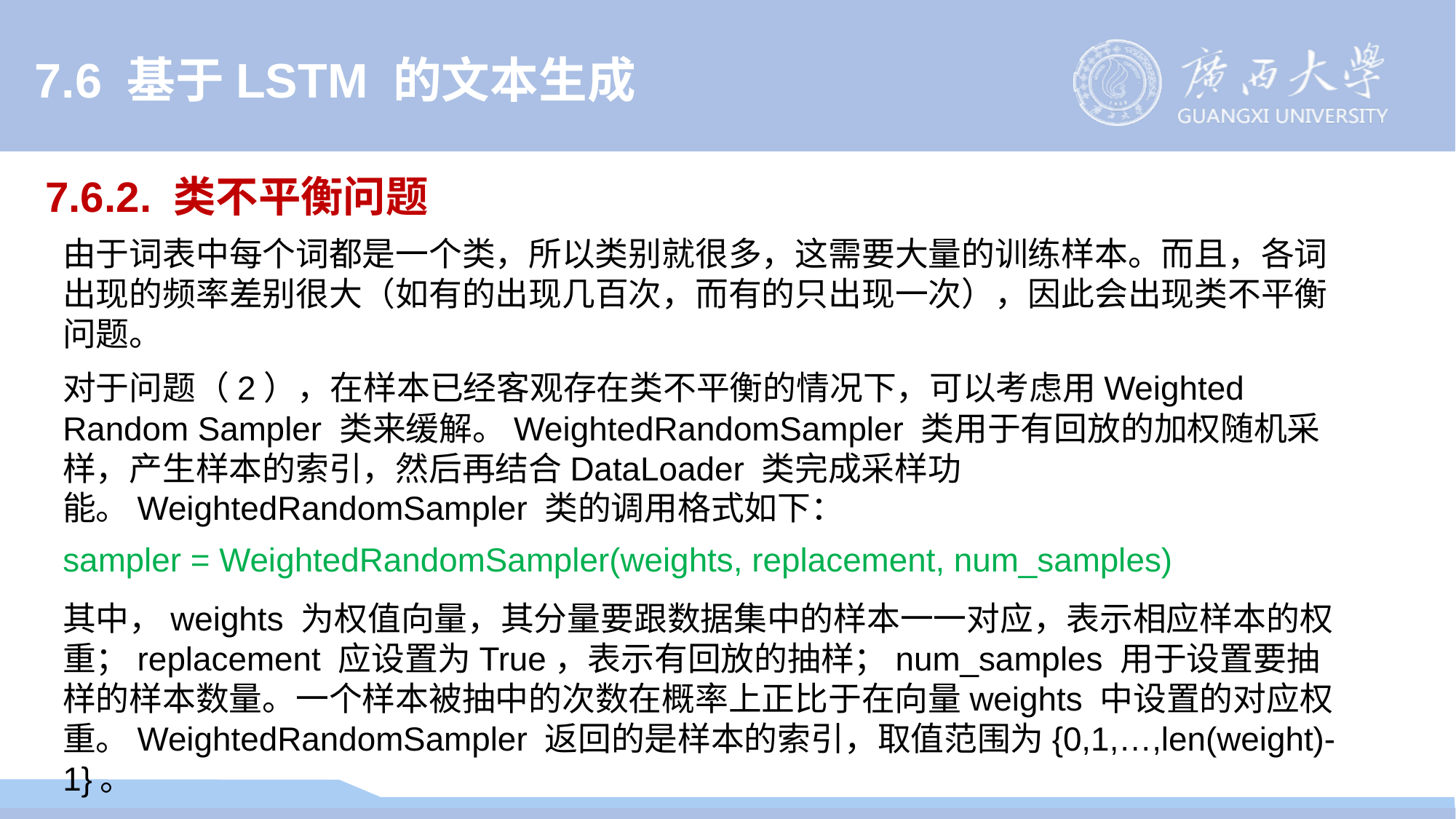

7.6 基于LSTM 的文本生成
7.6.2. 类不平衡问题
由于词表中每个词都是一个类，所以类别就很多，这需要大量的训练样本。而且，各词出现的频率差别很大（如有的出现几百次，而有的只出现一次），因此会出现类不平衡问题。

对于问题（2），在样本已经客观存在类不平衡的情况下，可以考虑用Weighted Random Sampler 类来缓解。WeightedRandomSampler 类用于有回放的加权随机采样，产生样本的索引，然后再结合DataLoader 类完成采样功能。WeightedRandomSampler 类的调用格式如下：
sampler = WeightedRandomSampler(weights, replacement, num_samples)
其中，weights 为权值向量，其分量要跟数据集中的样本一一对应，表示相应样本的权重；replacement 应设置为True，表示有回放的抽样；num_samples 用于设置要抽样的样本数量。一个样本被抽中的次数在概率上正比于在向量weights 中设置的对应权重。WeightedRandomSampler 返回的是样本的索引，取值范围为{0,1,…,len(weight)-1}。